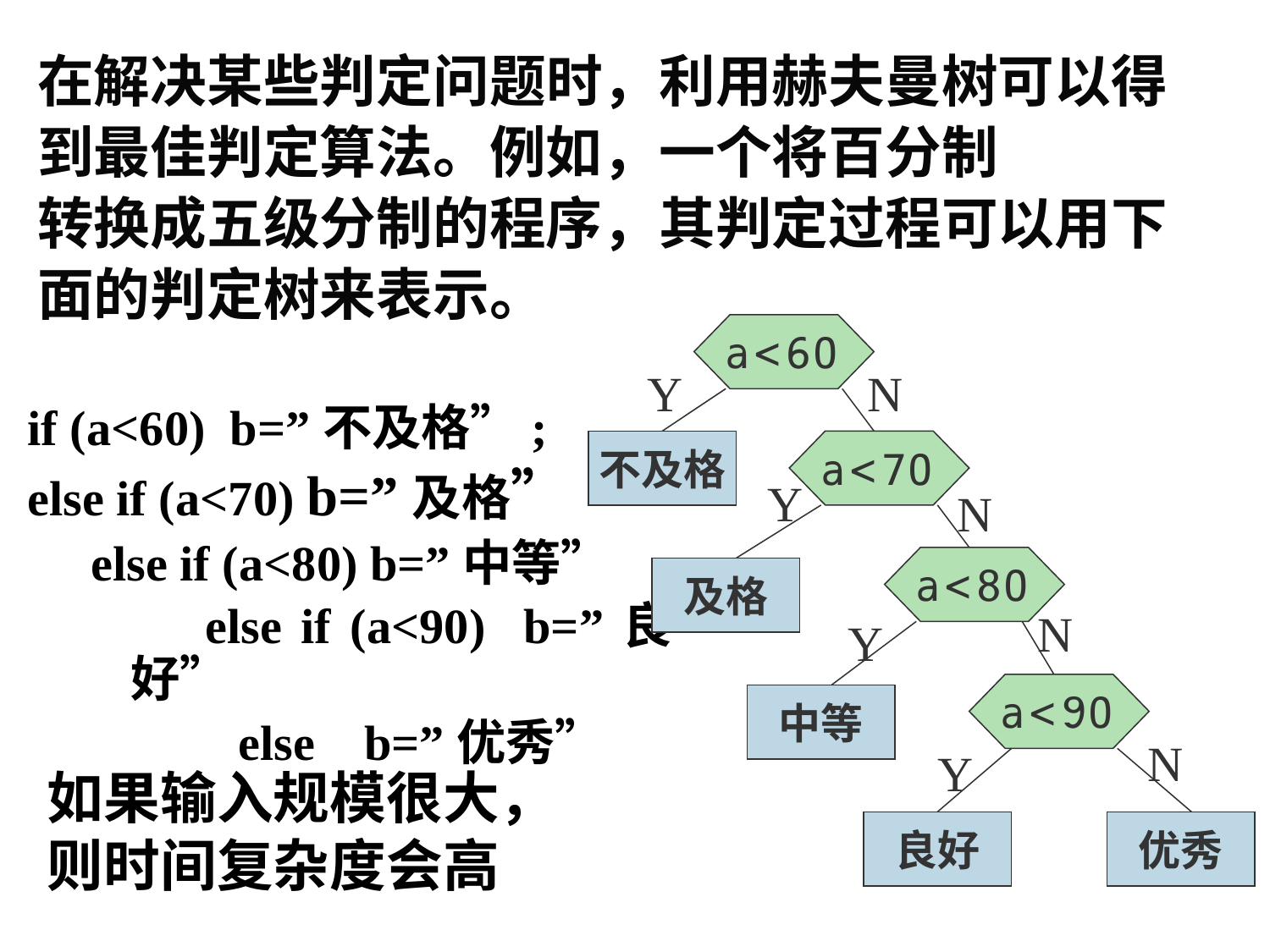

在解决某些判定问题时，利用赫夫曼树可以得
到最佳判定算法。例如，一个将百分制
转换成五级分制的程序，其判定过程可以用下面的判定树来表示。
a<60

不及格
a<70

a<80
及格

a<90
中等

良好
优秀
Y
N
if (a<60)  b=”不及格”;
else if (a<70) b=”及格”
else if (a<80) b=”中等”
      else if (a<90)  b=”良好”
            else    b=”优秀”
Y
N
N
Y
N
Y
如果输入规模很大，则时间复杂度会高